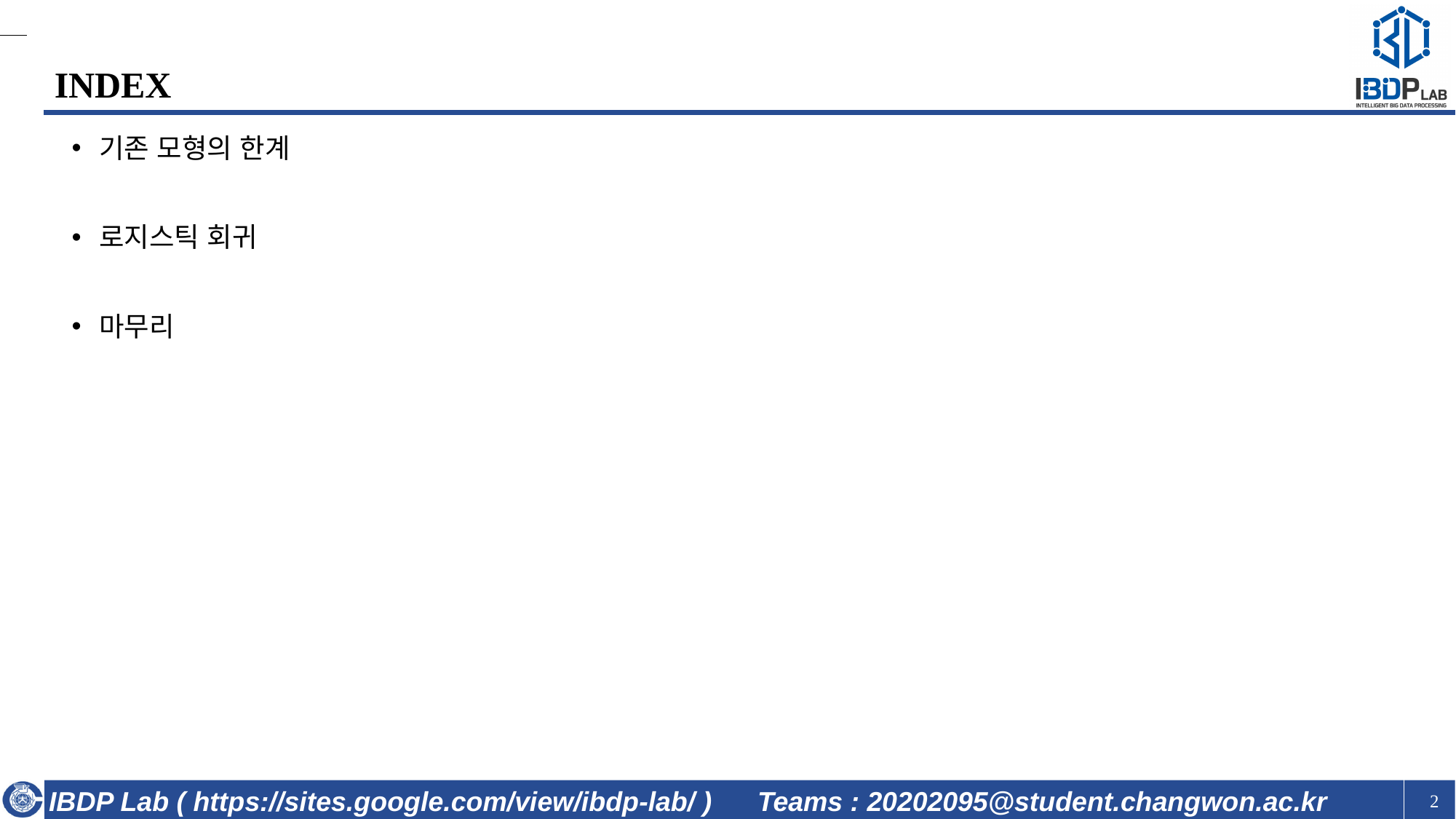

# INDEX
기존 모형의 한계

로지스틱 회귀

마무리
2